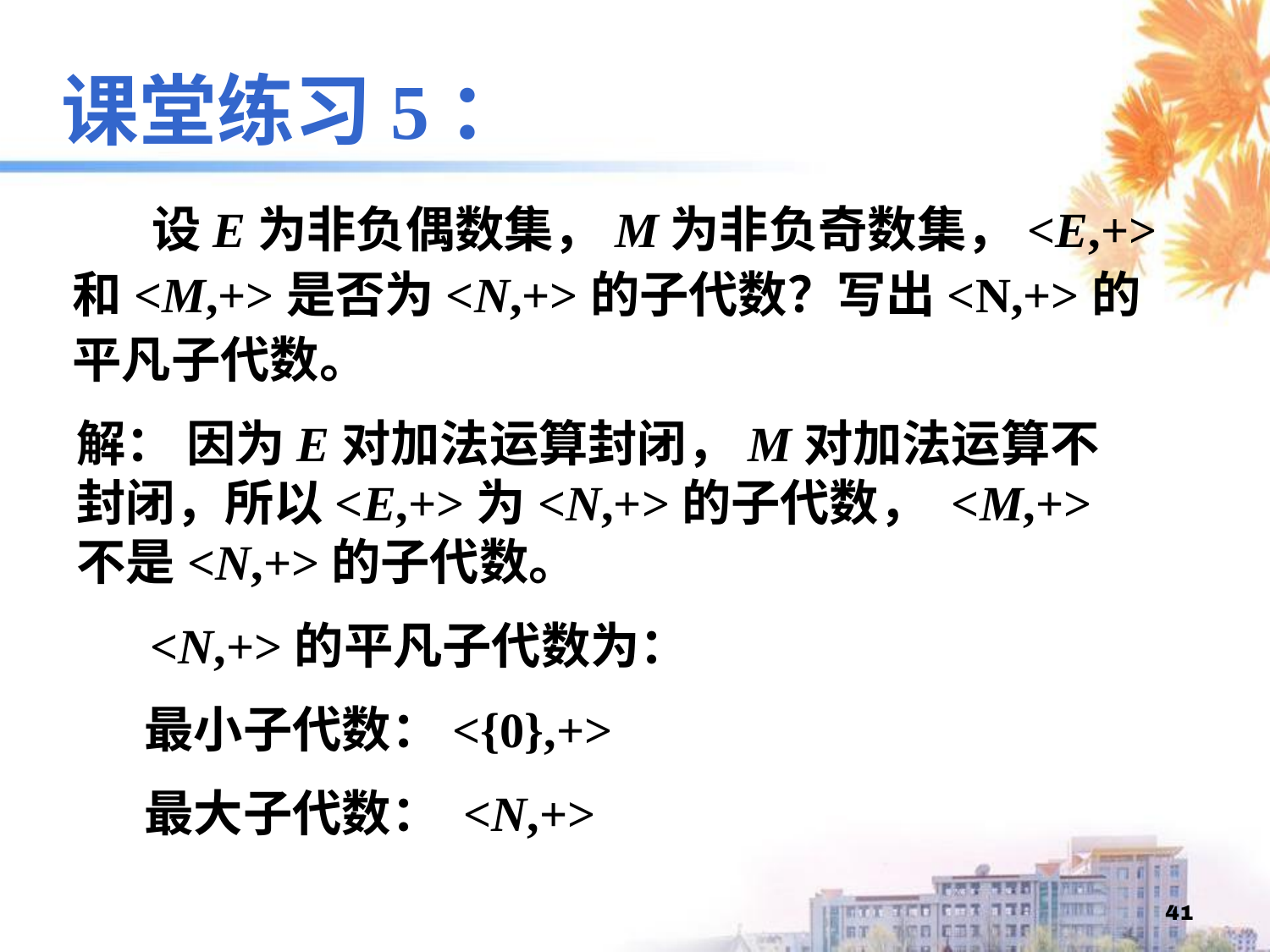

课堂练习5：
      设E为非负偶数集，M为非负奇数集，<E,+>和<M,+>是否为<N,+>的子代数？写出<N,+>的平凡子代数。
解： 因为E对加法运算封闭，M对加法运算不封闭，所以<E,+>为<N,+>的子代数， <M,+>不是<N,+>的子代数。
      <N,+>的平凡子代数为：
     最小子代数：<{0},+>
     最大子代数： <N,+>
41